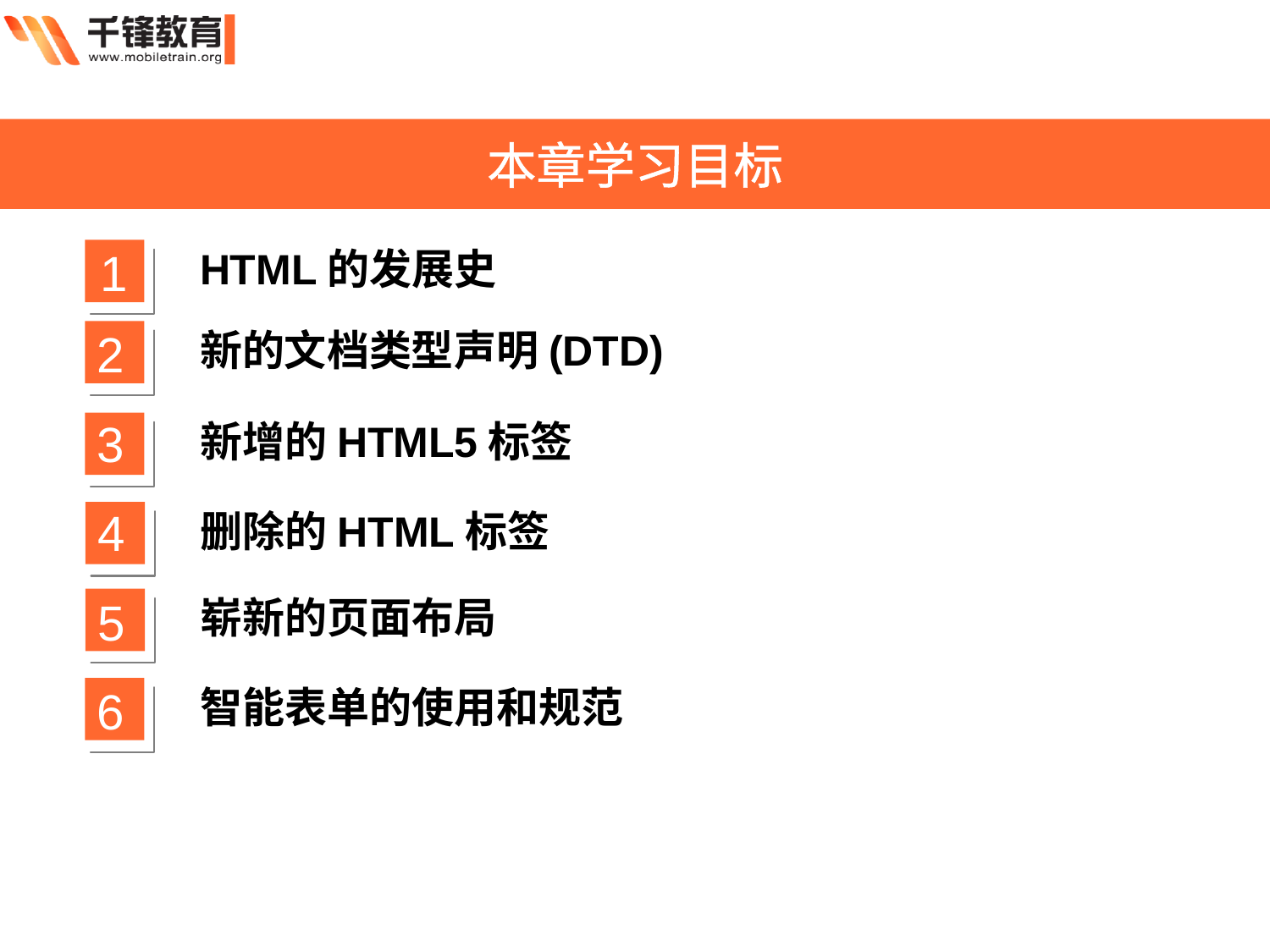

本章学习目标
1
HTML的发展史

2
新的文档类型声明(DTD)

3
新增的HTML5标签

4
删除的HTML标签

5
崭新的页面布局

6
智能表单的使用和规范